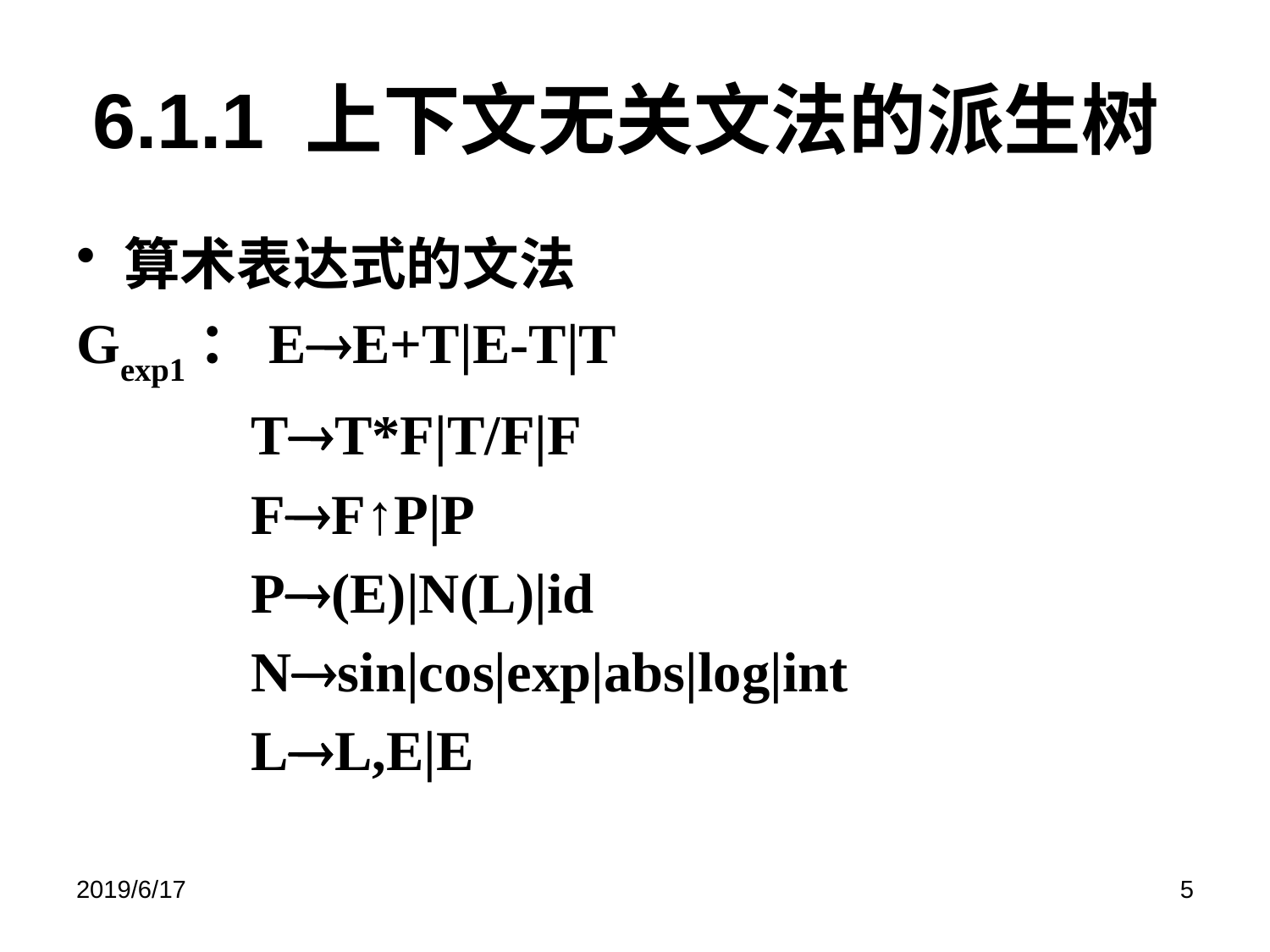

# 6.1.1 上下文无关文法的派生树
算术表达式的文法
Gexp1：E→E+T|E-T|T
		T→T*F|T/F|F
		F→F↑P|P
		P→(E)|N(L)|id
		N→sin|cos|exp|abs|log|int
		L→L,E|E
2019/6/17
5